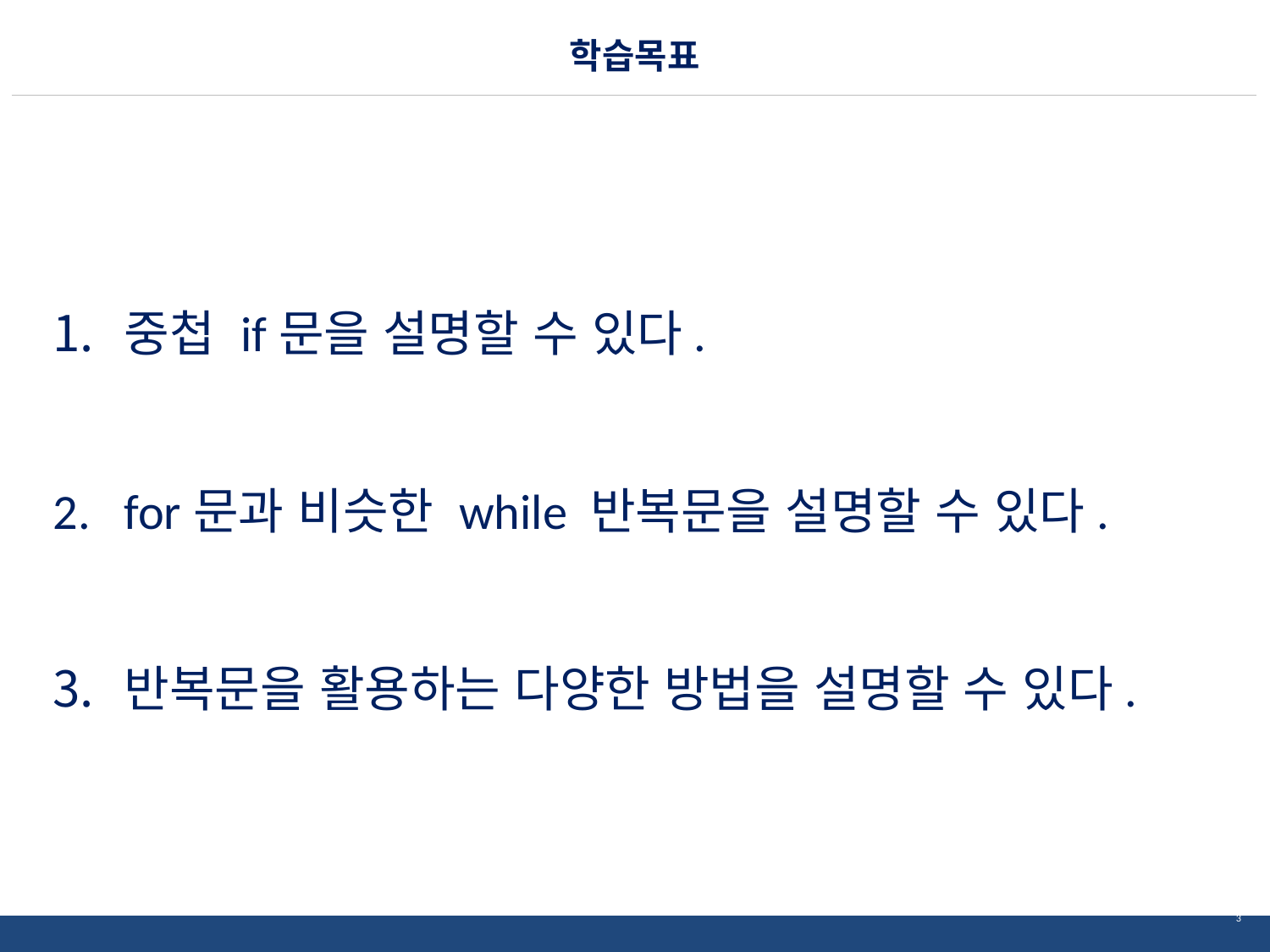

# 학습목표

중첩 if문을 설명할 수 있다.

for문과 비슷한 while 반복문을 설명할 수 있다.

반복문을 활용하는 다양한 방법을 설명할 수 있다.
3